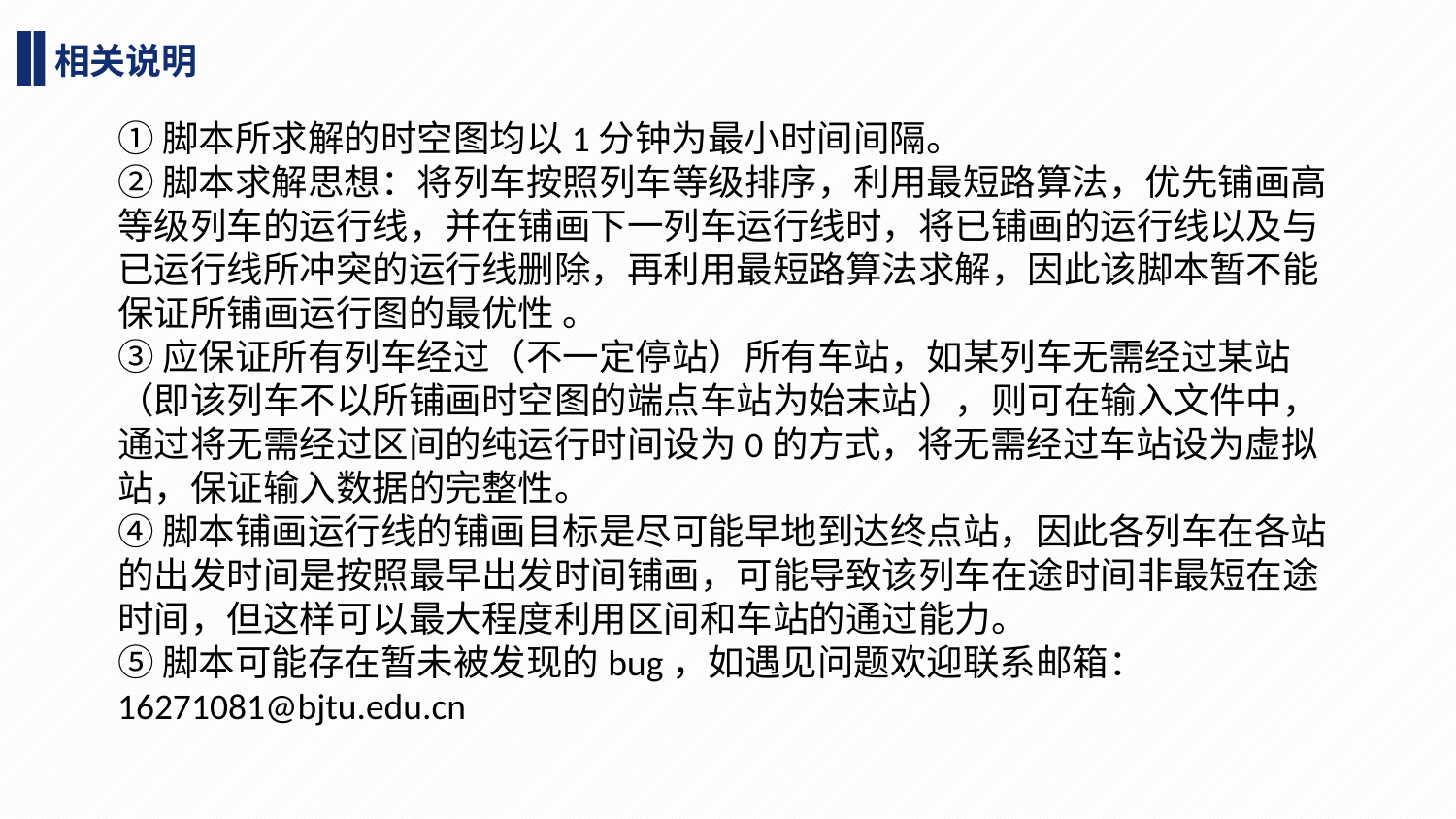

相关说明
①脚本所求解的时空图均以1分钟为最小时间间隔。
②脚本求解思想：将列车按照列车等级排序，利用最短路算法，优先铺画高等级列车的运行线，并在铺画下一列车运行线时，将已铺画的运行线以及与已运行线所冲突的运行线删除，再利用最短路算法求解，因此该脚本暂不能保证所铺画运行图的最优性 。
③应保证所有列车经过（不一定停站）所有车站，如某列车无需经过某站（即该列车不以所铺画时空图的端点车站为始末站），则可在输入文件中，通过将无需经过区间的纯运行时间设为0的方式，将无需经过车站设为虚拟站，保证输入数据的完整性。
④脚本铺画运行线的铺画目标是尽可能早地到达终点站，因此各列车在各站的出发时间是按照最早出发时间铺画，可能导致该列车在途时间非最短在途时间，但这样可以最大程度利用区间和车站的通过能力。
⑤脚本可能存在暂未被发现的bug，如遇见问题欢迎联系邮箱：16271081@bjtu.edu.cn